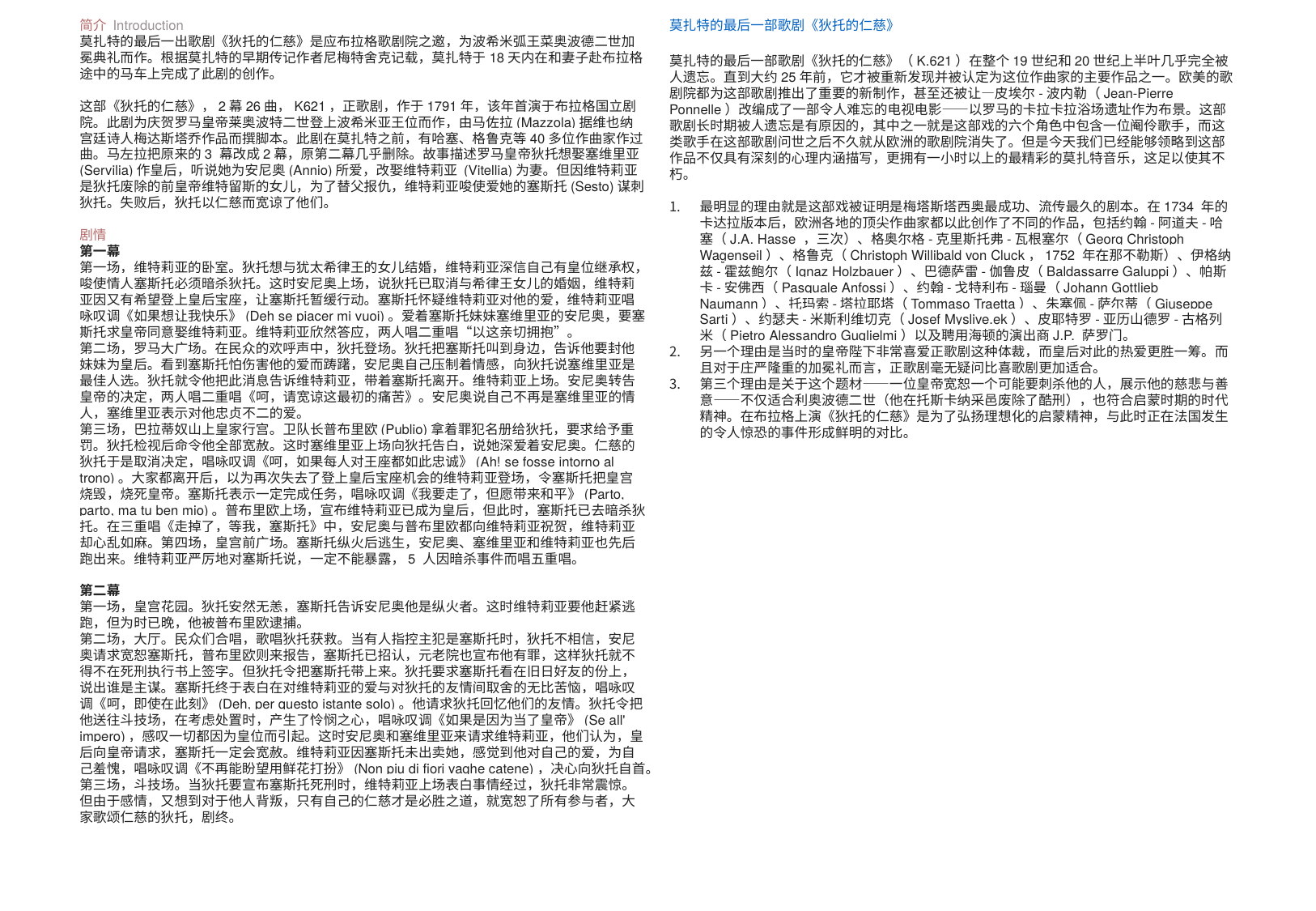

简介 Introduction
莫扎特的最后一出歌剧《狄托的仁慈》是应布拉格歌剧院之邀，为波希米弧王菜奥波德二世加冕典礼而作。根据莫扎特的早期传记作者尼梅特舍克记载，莫扎特于18天内在和妻子赴布拉格途中的马车上完成了此剧的创作。

这部《狄托的仁慈》，2幕26曲，K621，正歌剧，作于1791年，该年首演于布拉格国立剧院。此剧为庆贺罗马皇帝莱奥波特二世登上波希米亚王位而作，由马佐拉(Mazzola)据维也纳宫廷诗人梅达斯塔乔作品而撰脚本。此剧在莫扎特之前，有哈塞、格鲁克等40多位作曲家作过曲。马左拉把原来的3 幕改成2幕，原第二幕几乎删除。故事描述罗马皇帝狄托想娶塞维里亚(Servilia)作皇后，听说她为安尼奥(Annio)所爱，改娶维特莉亚 (Vitellia)为妻。但因维特莉亚是狄托废除的前皇帝维特留斯的女儿，为了替父报仇，维特莉亚唆使爱她的塞斯托(Sesto)谋刺狄托。失败后，狄托以仁慈而宽谅了他们。

剧情
第一幕
第一场，维特莉亚的卧室。狄托想与犹太希律王的女儿结婚，维特莉亚深信自己有皇位继承权，唆使情人塞斯托必须暗杀狄托。这时安尼奥上场，说狄托已取消与希律王女儿的婚姻，维特莉亚因又有希望登上皇后宝座，让塞斯托暂缓行动。塞斯托怀疑维特莉亚对他的爱，维特莉亚唱咏叹调《如果想让我快乐》(Deh se piacer mi vuoi)。爱着塞斯托妹妹塞维里亚的安尼奥，要塞斯托求皇帝同意娶维特莉亚。维特莉亚欣然答应，两人唱二重唱“以这亲切拥抱”。
第二场，罗马大广场。在民众的欢呼声中，狄托登场。狄托把塞斯托叫到身边，告诉他要封他妹妹为皇后。看到塞斯托怕伤害他的爱而踌躇，安尼奥自己压制着情感，向狄托说塞维里亚是最佳人选。狄托就令他把此消息告诉维特莉亚，带着塞斯托离开。维特莉亚上场。安尼奥转告皇帝的决定，两人唱二重唱《呵，请宽谅这最初的痛苦》。安尼奥说自己不再是塞维里亚的情人，塞维里亚表示对他忠贞不二的爱。
第三场，巴拉蒂奴山上皇家行宫。卫队长普布里欧(Publio)拿着罪犯名册给狄托，要求给予重罚。狄托检视后命令他全部宽赦。这时塞维里亚上场向狄托告白，说她深爱着安尼奥。仁慈的狄托于是取消决定，唱咏叹调《呵，如果每人对王座都如此忠诚》(Ah! se fosse intorno al trono)。大家都离开后，以为再次失去了登上皇后宝座机会的维特莉亚登场，令塞斯托把皇宫烧毁，烧死皇帝。塞斯托表示一定完成任务，唱咏叹调《我要走了，但愿带来和平》(Parto, parto, ma tu ben mio)。普布里欧上场，宣布维特莉亚已成为皇后，但此时，塞斯托已去暗杀狄托。在三重唱《走掉了，等我，塞斯托》中，安尼奥与普布里欧都向维特莉亚祝贺，维特莉亚却心乱如麻。第四场，皇宫前广场。塞斯托纵火后逃生，安尼奥、塞维里亚和维特莉亚也先后跑出来。维特莉亚严厉地对塞斯托说，一定不能暴露，5 人因暗杀事件而唱五重唱。

第二幕
第一场，皇宫花园。狄托安然无恙，塞斯托告诉安尼奥他是纵火者。这时维特莉亚要他赶紧逃跑，但为时已晚，他被普布里欧逮捕。
第二场，大厅。民众们合唱，歌唱狄托获救。当有人指控主犯是塞斯托时，狄托不相信，安尼奥请求宽恕塞斯托，普布里欧则来报告，塞斯托已招认，元老院也宣布他有罪，这样狄托就不得不在死刑执行书上签字。但狄托令把塞斯托带上来。狄托要求塞斯托看在旧日好友的份上，说出谁是主谋。塞斯托终于表白在对维特莉亚的爱与对狄托的友情间取舍的无比苦恼，唱咏叹调《呵，即使在此刻》(Deh, per questo istante solo)。他请求狄托回忆他们的友情。狄托令把他送往斗技场，在考虑处置时，产生了怜悯之心，唱咏叹调《如果是因为当了皇帝》(Se all' impero)，感叹一切都因为皇位而引起。这时安尼奥和塞维里亚来请求维特莉亚，他们认为，皇后向皇帝请求，塞斯托一定会宽赦。维特莉亚因塞斯托未出卖她，感觉到他对自己的爱，为自己羞愧，唱咏叹调《不再能盼望用鲜花打扮》(Non piu di fiori vaghe catene)，决心向狄托自首。
第三场，斗技场。当狄托要宣布塞斯托死刑时，维特莉亚上场表白事情经过，狄托非常震惊。但由于感情，又想到对于他人背叛，只有自己的仁慈才是必胜之道，就宽恕了所有参与者，大家歌颂仁慈的狄托，剧终。

莫扎特的最后一部歌剧《狄托的仁慈》

莫扎特的最后一部歌剧《狄托的仁慈》（K.621）在整个19世纪和20世纪上半叶几乎完全被人遗忘。直到大约25年前，它才被重新发现并被认定为这位作曲家的主要作品之一。欧美的歌剧院都为这部歌剧推出了重要的新制作，甚至还被让—皮埃尔-波内勒（Jean-Pierre Ponnelle）改编成了一部令人难忘的电视电影——以罗马的卡拉卡拉浴场遗址作为布景。这部歌剧长时期被人遗忘是有原因的，其中之一就是这部戏的六个角色中包含一位阉伶歌手，而这类歌手在这部歌剧问世之后不久就从欧洲的歌剧院消失了。但是今天我们已经能够领略到这部作品不仅具有深刻的心理内涵描写，更拥有一小时以上的最精彩的莫扎特音乐，这足以使其不朽。

最明显的理由就是这部戏被证明是梅塔斯塔西奥最成功、流传最久的剧本。在1734 年的卡达拉版本后，欧洲各地的顶尖作曲家都以此创作了不同的作品，包括约翰-阿道夫-哈塞（J.A. Hasse ，三次）、格奥尔格-克里斯托弗-瓦根塞尔（Georg Christoph Wagenseil）、格鲁克（Christoph Willibald von Cluck，1752 年在那不勒斯）、伊格纳兹-霍兹鲍尔（Ignaz Holzbauer）、巴德萨雷-伽鲁皮（Baldassarre Galuppi）、帕斯卡-安佛西（Pasquale Anfossi）、约翰-戈特利布-瑙曼（Johann Gottlieb Naumann）、托玛索-塔拉耶塔（Tommaso Traetta）、朱塞佩-萨尔蒂（Giuseppe Sarti）、约瑟夫-米斯利维切克（Josef Myslive.ek）、皮耶特罗-亚历山德罗-古格列米（Pietro Alessandro Guglielmi）以及聘用海顿的演出商J.P. 萨罗门。
另一个理由是当时的皇帝陛下非常喜爱正歌剧这种体裁，而皇后对此的热爱更胜一筹。而且对于庄严隆重的加冕礼而言，正歌剧毫无疑问比喜歌剧更加适合。
第三个理由是关于这个题材——一位皇帝宽恕一个可能要刺杀他的人，展示他的慈悲与善意——不仅适合利奥波德二世（他在托斯卡纳采邑废除了酷刑），也符合启蒙时期的时代精神。在布拉格上演《狄托的仁慈》是为了弘扬理想化的启蒙精神，与此时正在法国发生的令人惊恐的事件形成鲜明的对比。